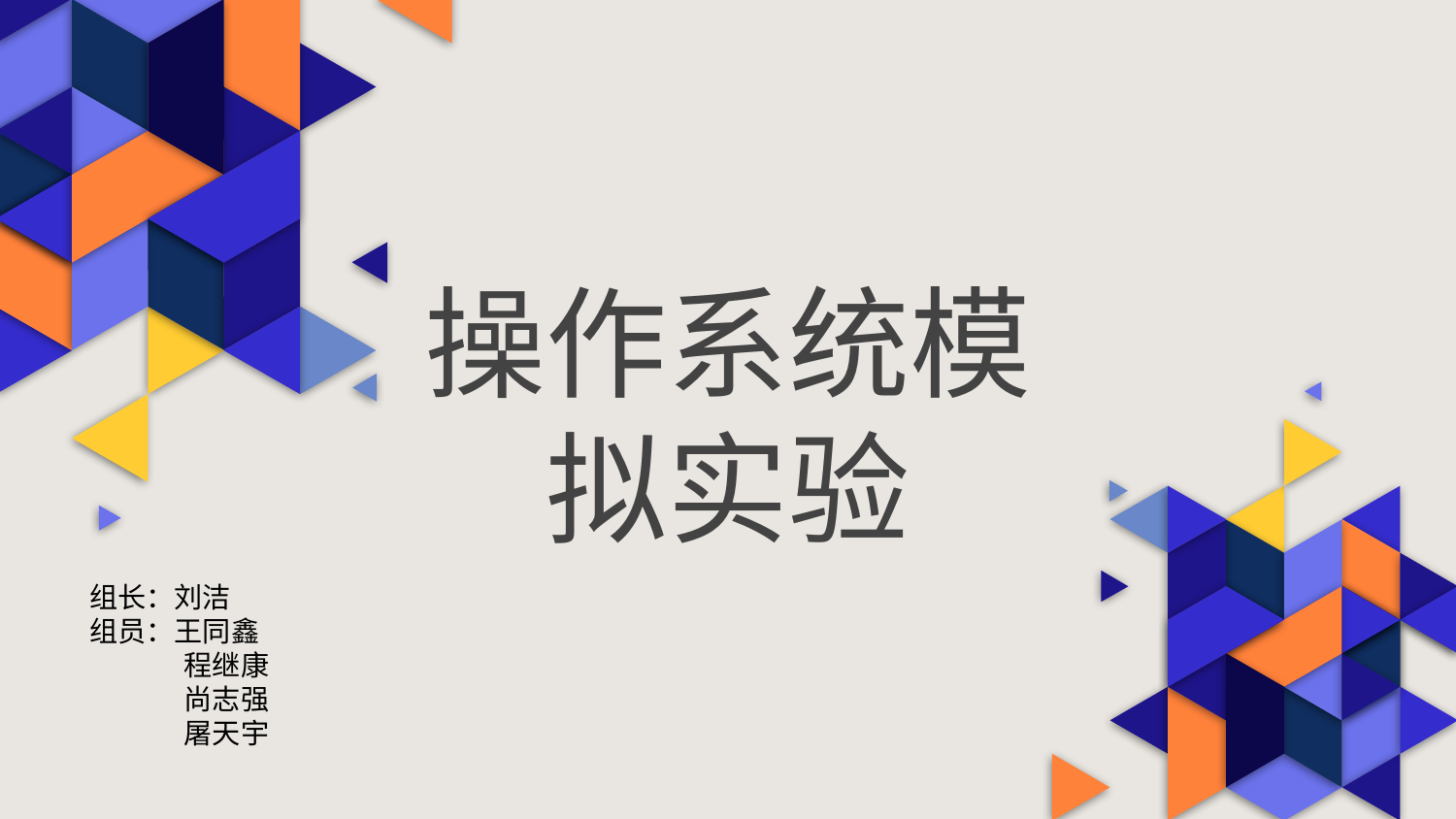

# 操作系统模拟实验
组长：刘洁
组员：王同鑫
           程继康
           尚志强
           屠天宇